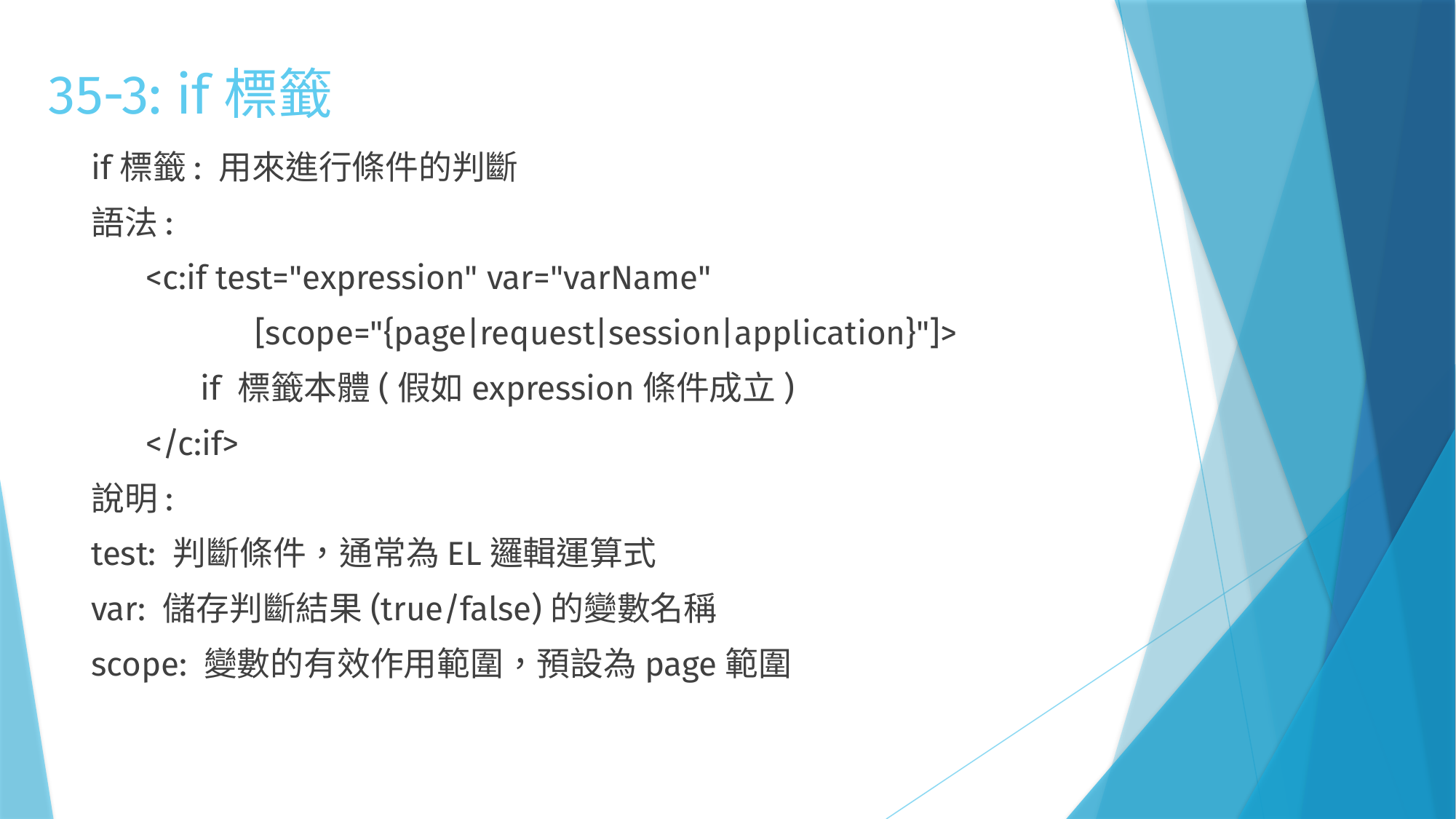

# 35-3: if標籤
if標籤: 用來進行條件的判斷
語法:
<c:if test="expression" var="varName"
[scope="{page|request|session|application}"]>
if 標籤本體(假如expression條件成立)
</c:if>
說明:
test: 判斷條件，通常為EL邏輯運算式
var: 儲存判斷結果(true/false)的變數名稱
scope: 變數的有效作用範圍，預設為page範圍